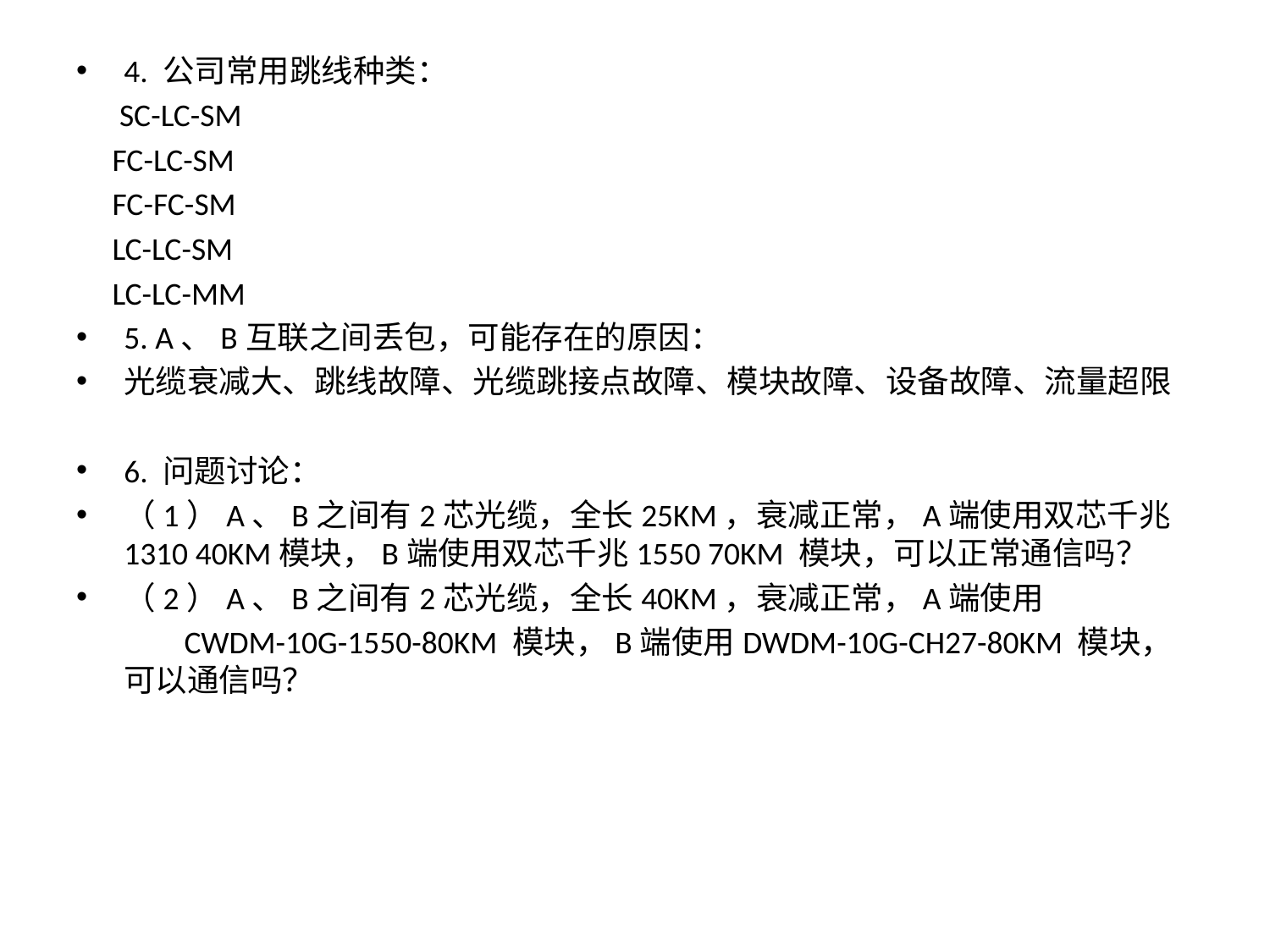

4. 公司常用跳线种类：
      SC-LC-SM
     FC-LC-SM
     FC-FC-SM
     LC-LC-SM
     LC-LC-MM
5. A、B互联之间丢包，可能存在的原因：
光缆衰减大、跳线故障、光缆跳接点故障、模块故障、设备故障、流量超限

6. 问题讨论：
（1）A、B之间有2芯光缆，全长25KM，衰减正常，A端使用双芯千兆1310 40KM模块，B端使用双芯千兆1550 70KM 模块，可以正常通信吗？
（2）A、B之间有2芯光缆，全长40KM，衰减正常，A端使用
               CWDM-10G-1550-80KM 模块，B端使用DWDM-10G-CH27-80KM 模块，可以通信吗？